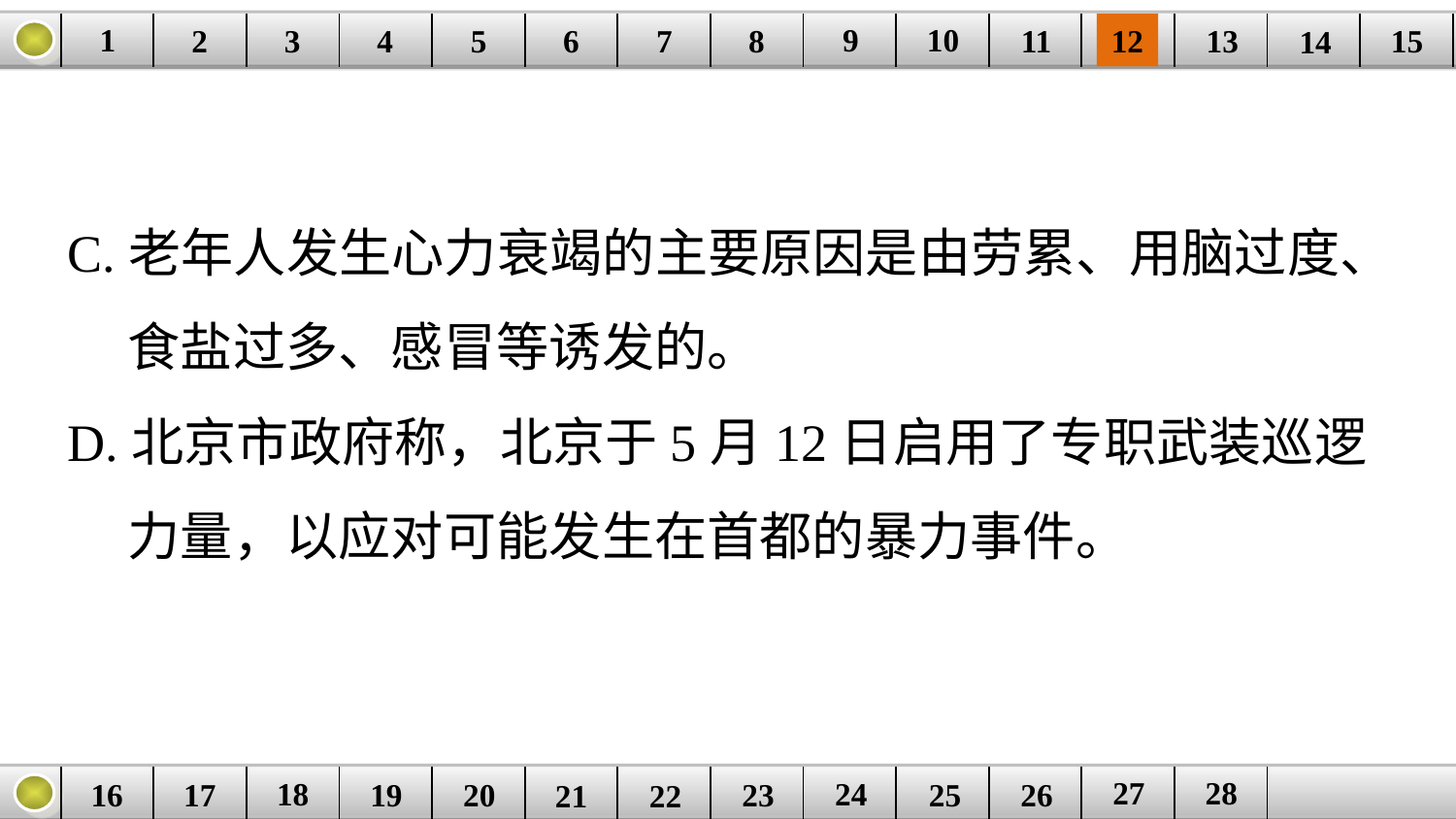

9
10
1
3
4
5
6
8
11
2
12
15
|  |  |  |  |  |  |  |  |  |  |  |  |  |  |  |
| --- | --- | --- | --- | --- | --- | --- | --- | --- | --- | --- | --- | --- | --- | --- |
7
13
14

C.老年人发生心力衰竭的主要原因是由劳累、用脑过度、
    食盐过多、感冒等诱发的。
D.北京市政府称，北京于5月12日启用了专职武装巡逻
    力量，以应对可能发生在首都的暴力事件。

27
28
18
24
16
25
26
|  |  |  |  |  |  |  |  |  |  |  |  |  |
| --- | --- | --- | --- | --- | --- | --- | --- | --- | --- | --- | --- | --- |
23
17
19
20
21
22